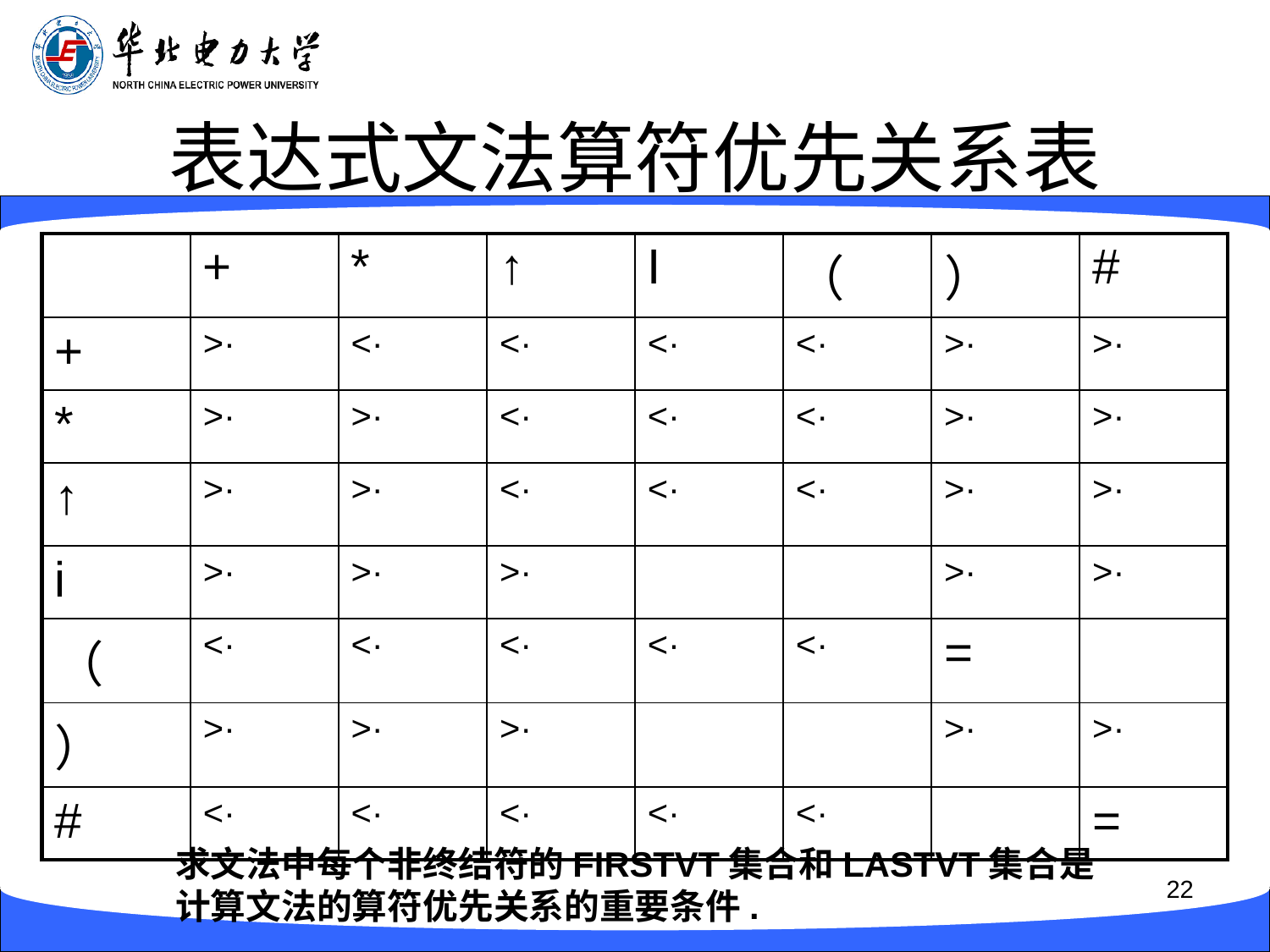

# 表达式文法算符优先关系表
|  | + | \* | ↑ | I | （ | ） | # |
| --- | --- | --- | --- | --- | --- | --- | --- |
| + | >· | <· | <· | <· | <· | >· | >· |
| \* | >· | >· | <· | <· | <· | >· | >· |
| ↑ | >· | >· | <· | <· | <· | >· | >· |
| i | >· | >· | >· |  |  | >· | >· |
| （ | <· | <· | <· | <· | <· | = |  |
| ） | >· | >· | >· |  |  | >· | >· |
| # | <· | <· | <· | <· | <· |  | = |
求文法中每个非终结符的FIRSTVT集合和LASTVT集合是
计算文法的算符优先关系的重要条件.
22